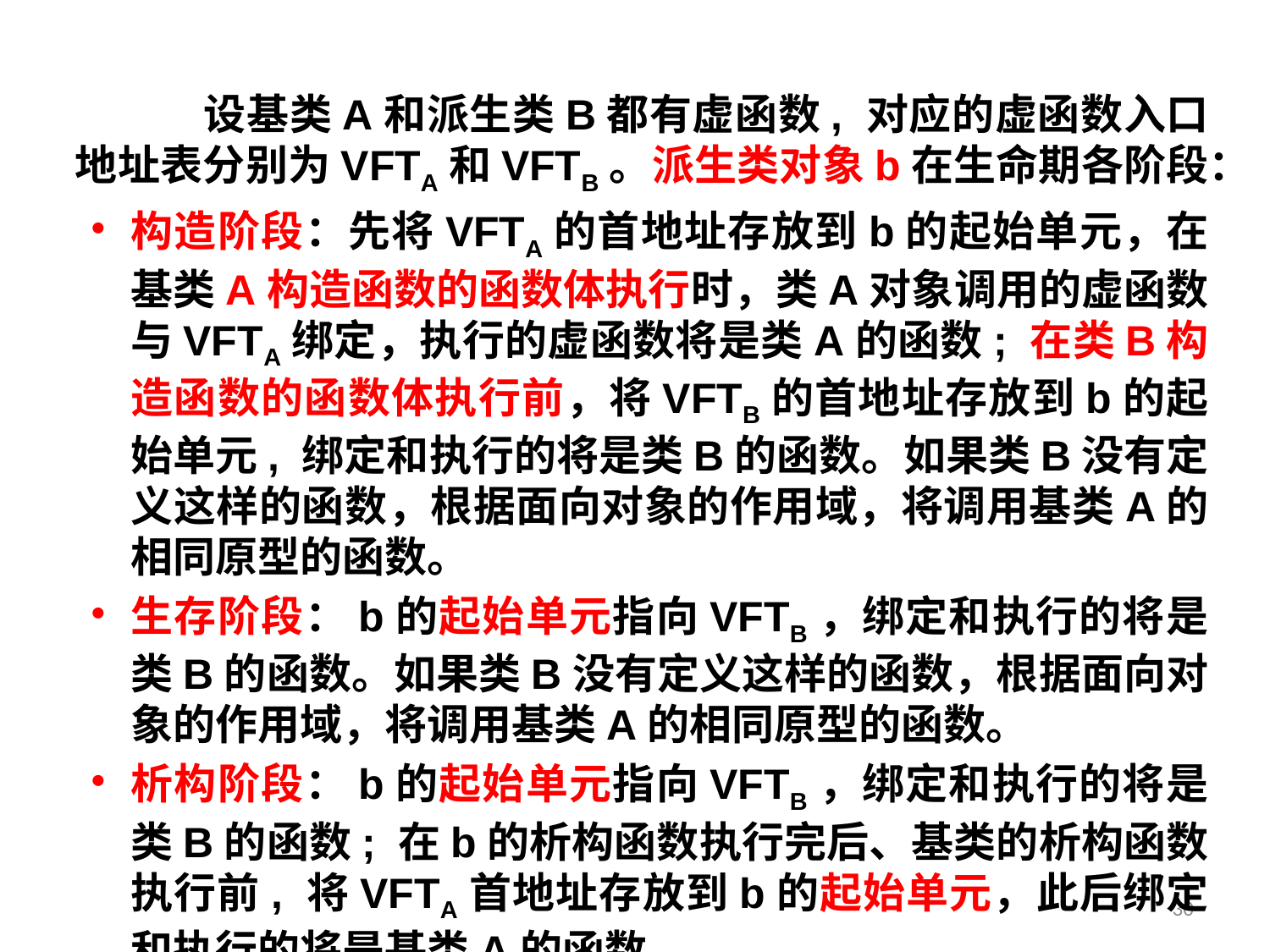

设基类A和派生类B都有虚函数, 对应的虚函数入口地址表分别为VFTA和VFTB。派生类对象b在生命期各阶段：
构造阶段：先将VFTA的首地址存放到b的起始单元，在基类A构造函数的函数体执行时，类A对象调用的虚函数与VFTA绑定，执行的虚函数将是类A的函数; 在类B构造函数的函数体执行前，将VFTB的首地址存放到b的起始单元, 绑定和执行的将是类B的函数。如果类B没有定义这样的函数，根据面向对象的作用域，将调用基类A的相同原型的函数。
生存阶段：b的起始单元指向VFTB，绑定和执行的将是类B的函数。如果类B没有定义这样的函数，根据面向对象的作用域，将调用基类A的相同原型的函数。
析构阶段：b的起始单元指向VFTB，绑定和执行的将是类B的函数; 在b的析构函数执行完后、基类的析构函数执行前, 将VFTA首地址存放到b的起始单元，此后绑定和执行的将是基类A的函数。
30